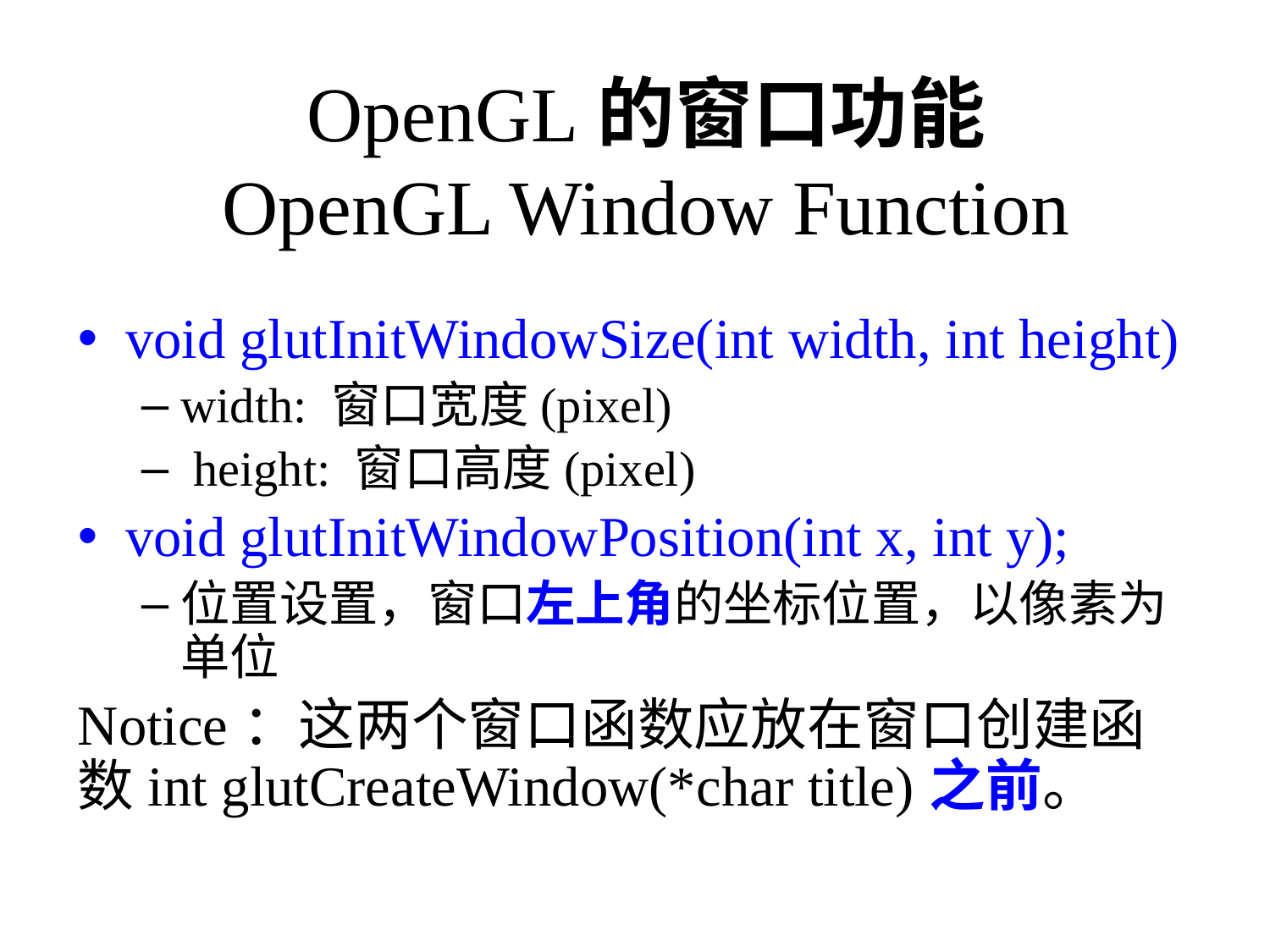

# OpenGL的窗口功能 OpenGL Window Function
void glutInitWindowSize(int width, int height)
width: 窗口宽度(pixel)
 height: 窗口高度(pixel)
void glutInitWindowPosition(int x, int y);
位置设置，窗口左上角的坐标位置，以像素为单位
Notice：这两个窗口函数应放在窗口创建函数int glutCreateWindow(*char title)之前。